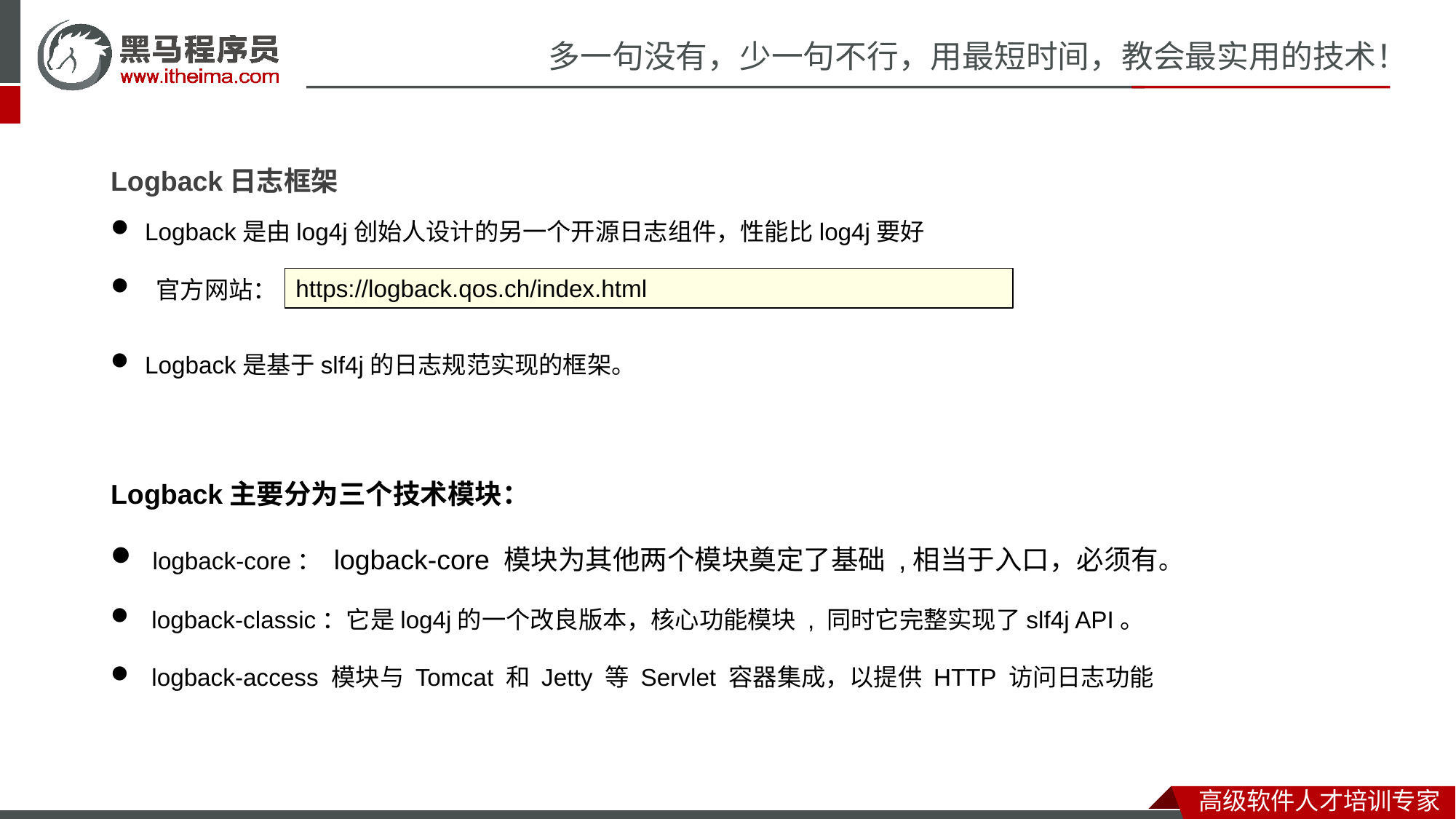

Logback日志框架
Logback是由log4j创始人设计的另一个开源日志组件，性能比log4j要好
 官方网站：

https://logback.qos.ch/index.html
Logback是基于slf4j的日志规范实现的框架。

Logback主要分为三个技术模块：
 logback-core： logback-core 模块为其他两个模块奠定了基础 ,相当于入口，必须有。
 logback-classic：它是log4j的一个改良版本，核心功能模块 , 同时它完整实现了slf4j API。
 logback-access 模块与 Tomcat 和 Jetty 等 Servlet 容器集成，以提供 HTTP 访问日志功能